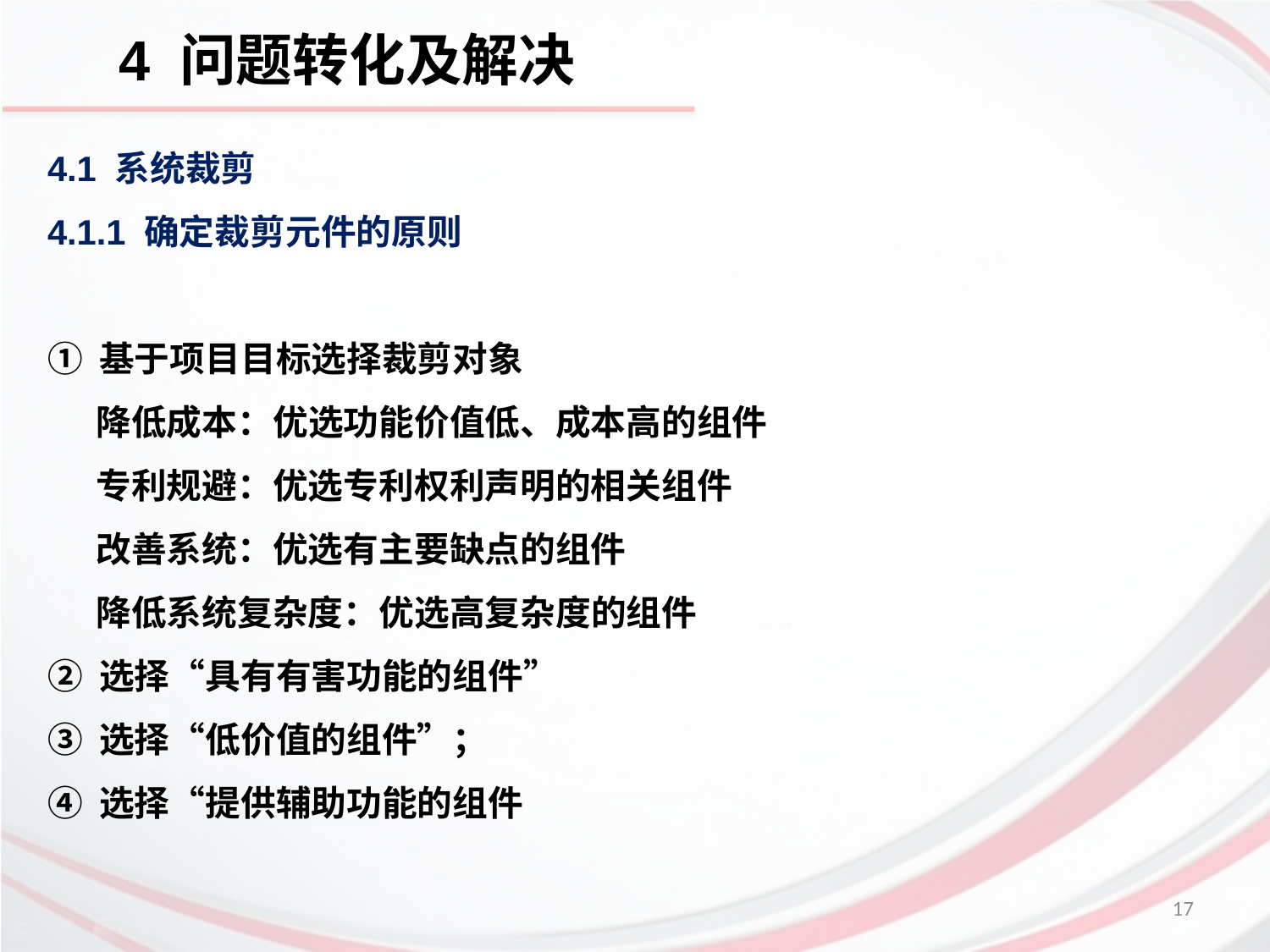

4 问题转化及解决
4.1 系统裁剪
4.1.1 确定裁剪元件的原则

① 基于项目目标选择裁剪对象
     降低成本：优选功能价值低、成本高的组件
     专利规避：优选专利权利声明的相关组件
     改善系统：优选有主要缺点的组件
     降低系统复杂度：优选高复杂度的组件
② 选择“具有有害功能的组件”
③ 选择“低价值的组件”；
④ 选择“提供辅助功能的组件
17